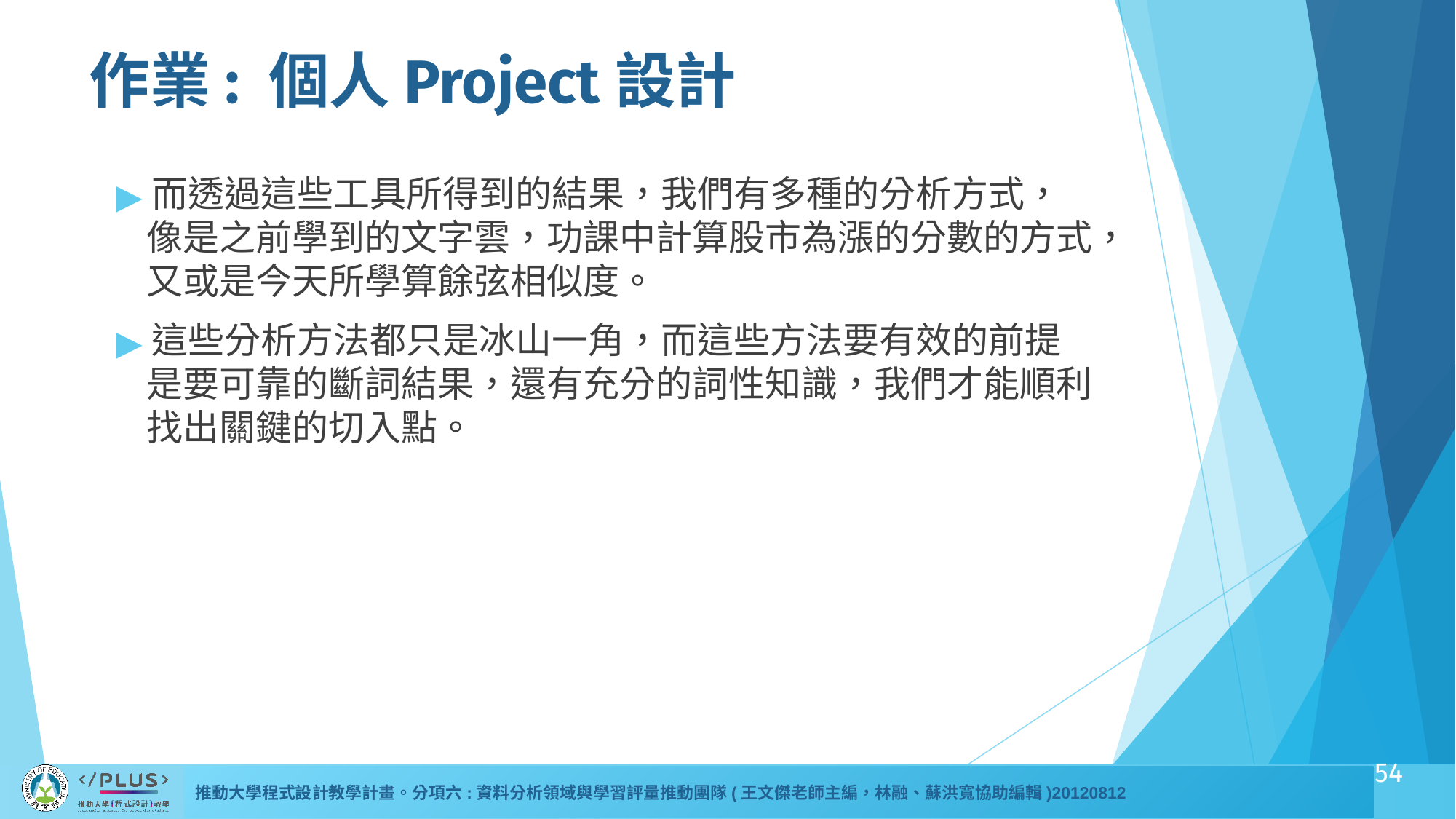

# 作業: 個人Project設計
而透過這些工具所得到的結果，我們有多種的分析方式，像是之前學到的文字雲，功課中計算股市為漲的分數的方式，又或是今天所學算餘弦相似度。
這些分析方法都只是冰山一角，而這些方法要有效的前提是要可靠的斷詞結果，還有充分的詞性知識，我們才能順利找出關鍵的切入點。
54